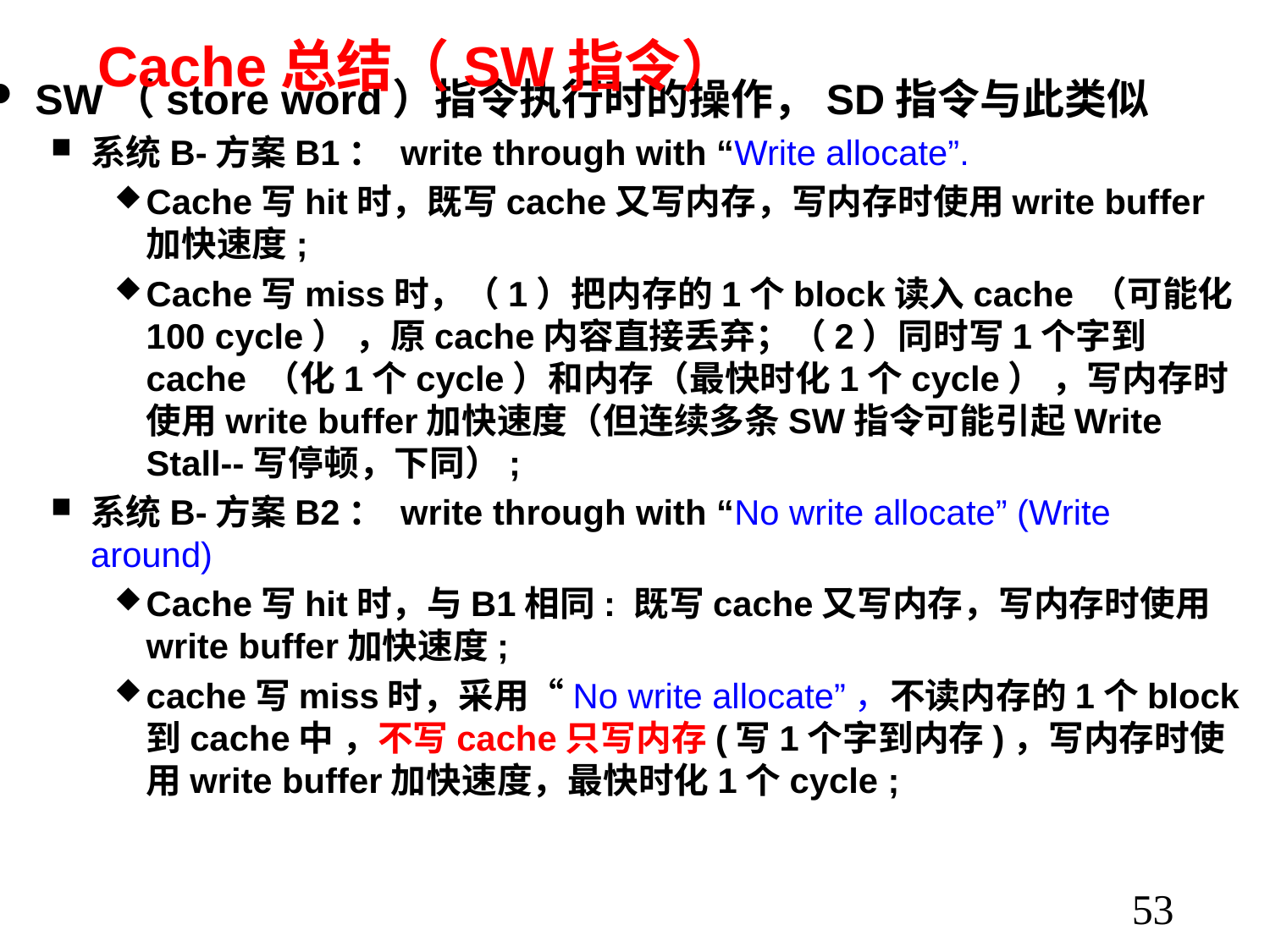

# Cache总结（SW指令）
SW（store word）指令执行时的操作，SD指令与此类似
系统B-方案B1： write through with “Write allocate”.
Cache写hit时，既写cache又写内存，写内存时使用write buffer加快速度;
Cache写miss时，（1）把内存的1个block读入cache （可能化100 cycle） ，原cache内容直接丢弃；（2）同时写1个字到cache （化1个cycle）和内存（最快时化1个cycle） ，写内存时使用write buffer加快速度（但连续多条SW指令可能引起Write Stall--写停顿，下同）;
系统B-方案B2： write through with “No write allocate” (Write around)
Cache写hit时，与B1相同: 既写cache又写内存，写内存时使用write buffer加快速度;
cache写miss时，采用“No write allocate”，不读内存的1个block到cache中 ，不写cache只写内存(写1个字到内存)，写内存时使用write buffer加快速度，最快时化1个cycle ;